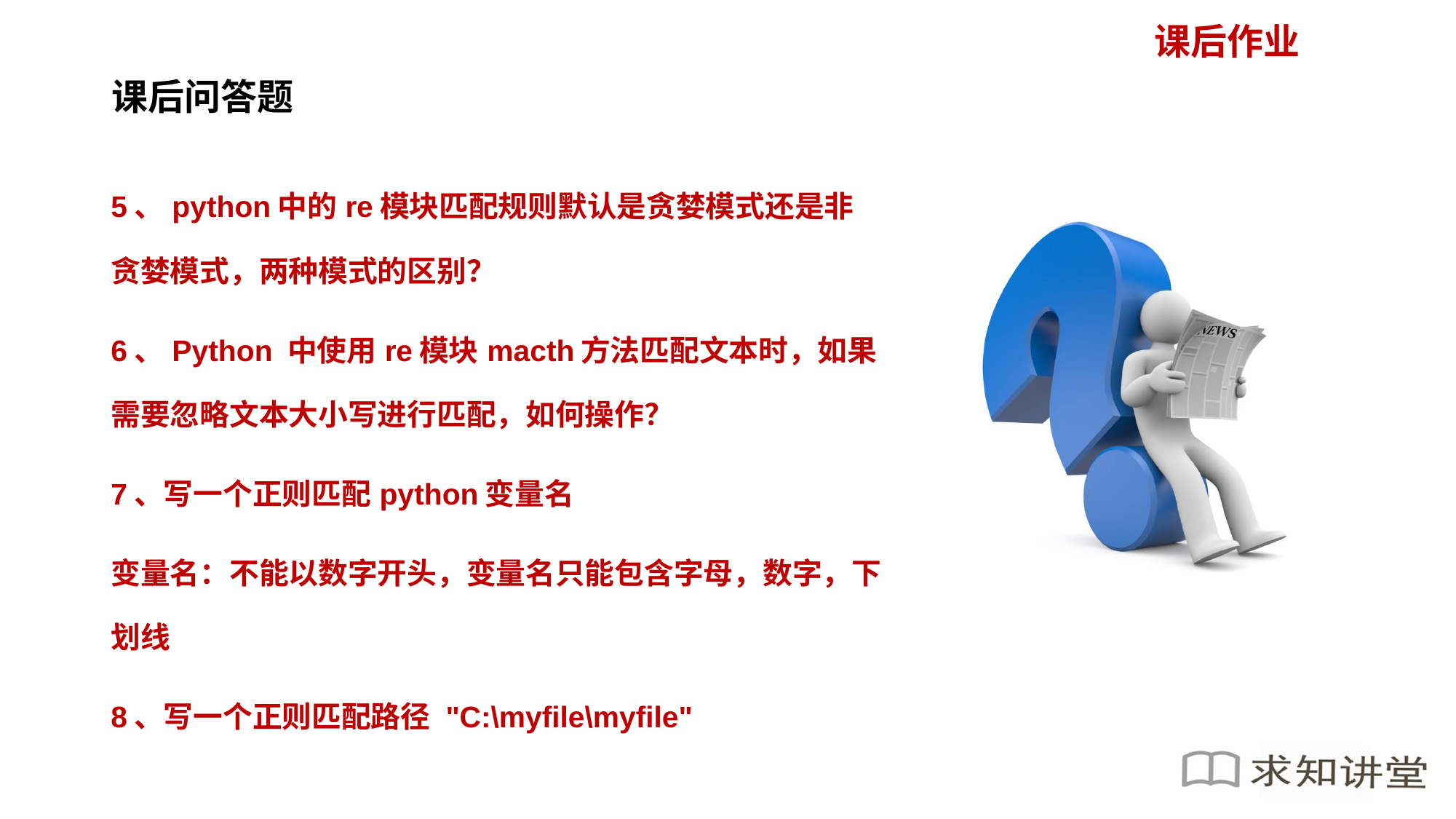

5、python中的re模块匹配规则默认是贪婪模式还是非贪婪模式，两种模式的区别？
6、Python 中使用re模块macth方法匹配文本时，如果需要忽略文本大小写进行匹配，如何操作？
7、写一个正则匹配python变量名
变量名：不能以数字开头，变量名只能包含字母，数字，下划线
8、写一个正则匹配路径 "C:\myfile\myfile"